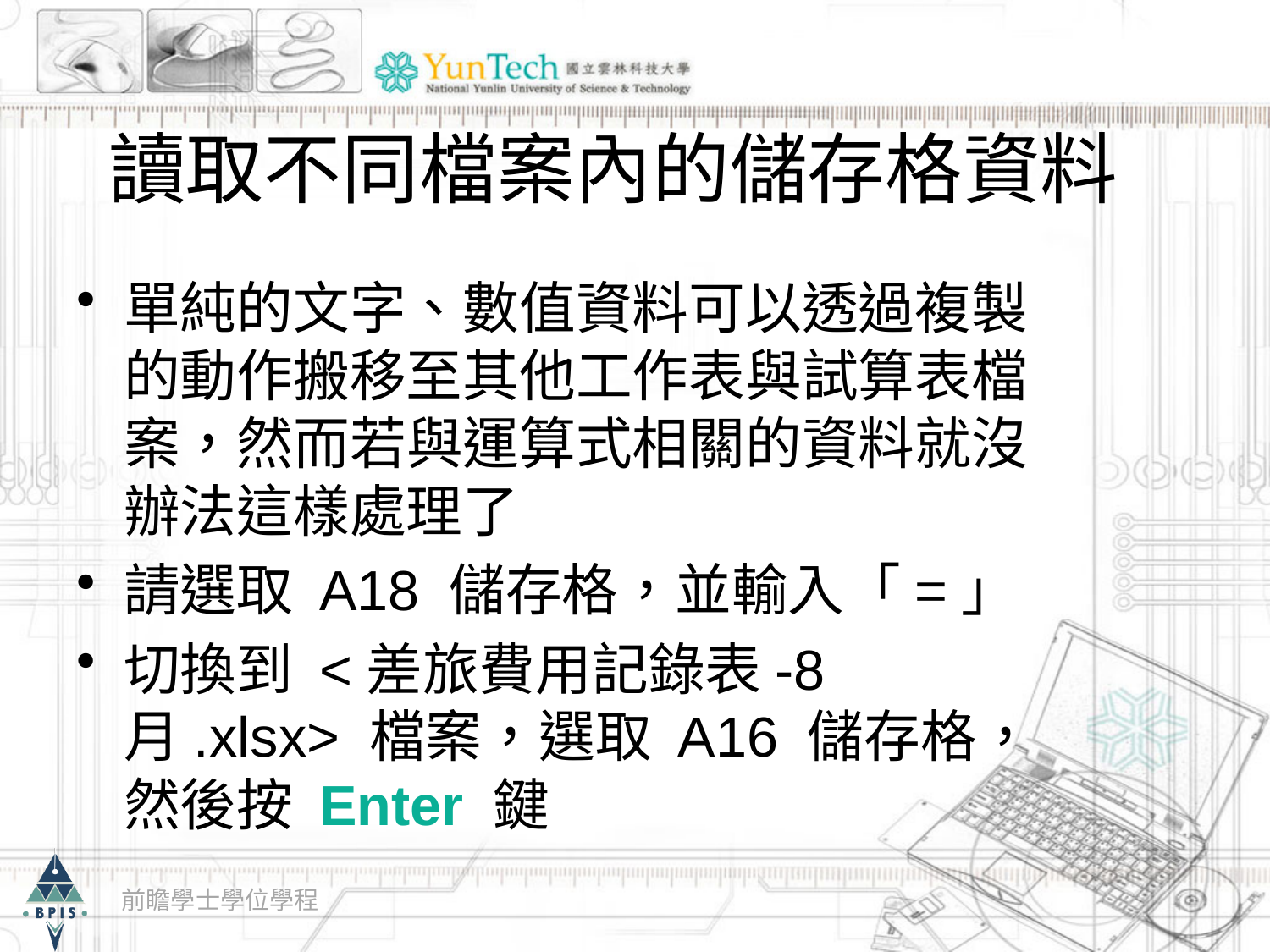

# 讀取不同檔案內的儲存格資料
單純的文字、數值資料可以透過複製的動作搬移至其他工作表與試算表檔案，然而若與運算式相關的資料就沒辦法這樣處理了
請選取 A18 儲存格，並輸入「=」
切換到 <差旅費用記錄表-8月.xlsx> 檔案，選取 A16 儲存格，然後按 Enter 鍵